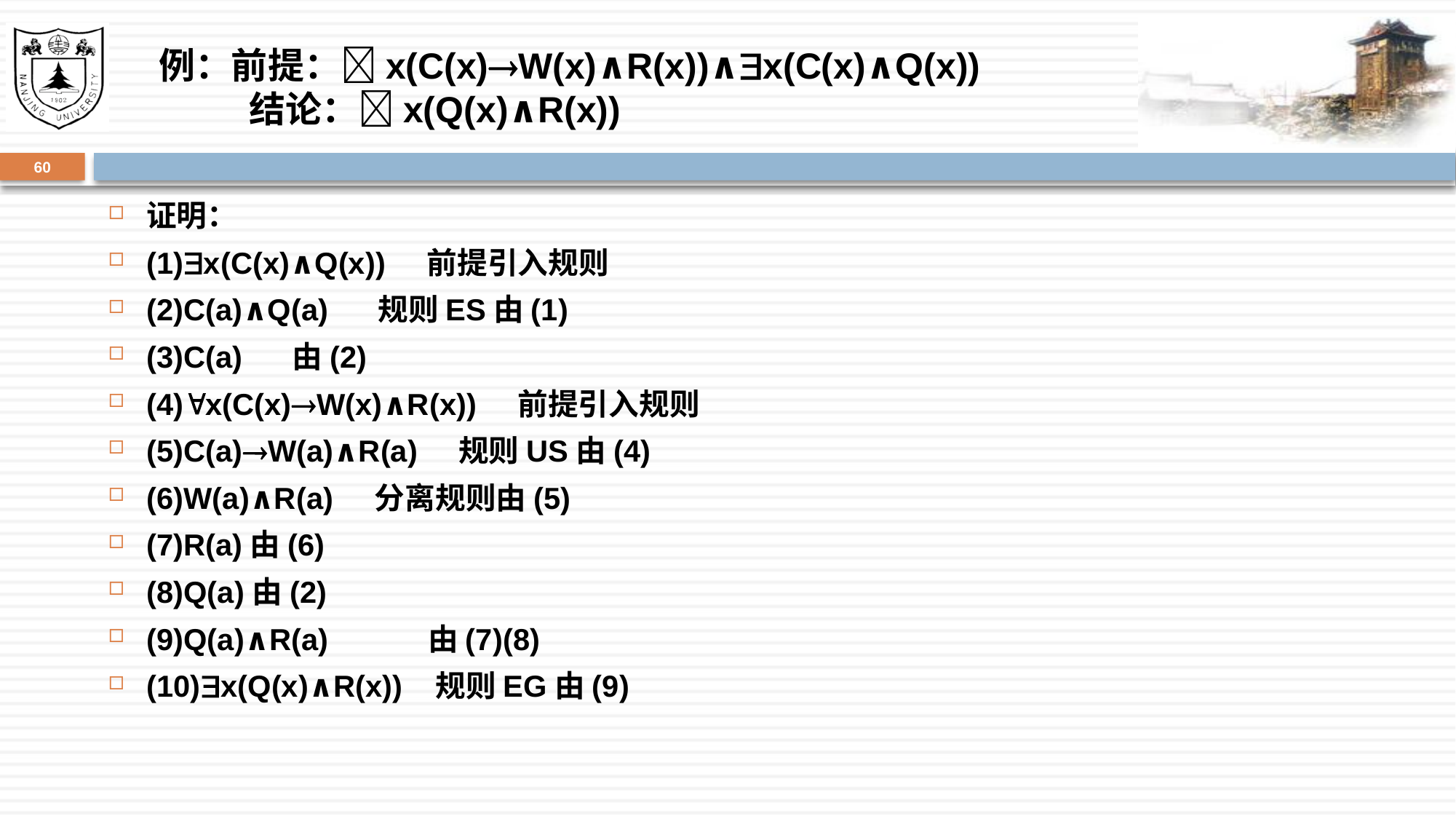

# 例：前提：∀x(C(x)→W(x)∧R(x))∧∃x(C(x)∧Q(x)) 结论：∃x(Q(x)∧R(x))
60
证明：
(1)∃x(C(x)∧Q(x))    前提引入规则
(2)C(a)∧Q(a)     规则ES由(1)
(3)C(a)     由(2)
(4)∀x(C(x)→W(x)∧R(x))    前提引入规则
(5)C(a)→W(a)∧R(a)    规则US由(4)
(6)W(a)∧R(a)    分离规则由(5)
(7)R(a)由(6)
(8)Q(a)由(2)
(9)Q(a)∧R(a)           由(7)(8)
(10)∃x(Q(x)∧R(x))   规则EG由(9)